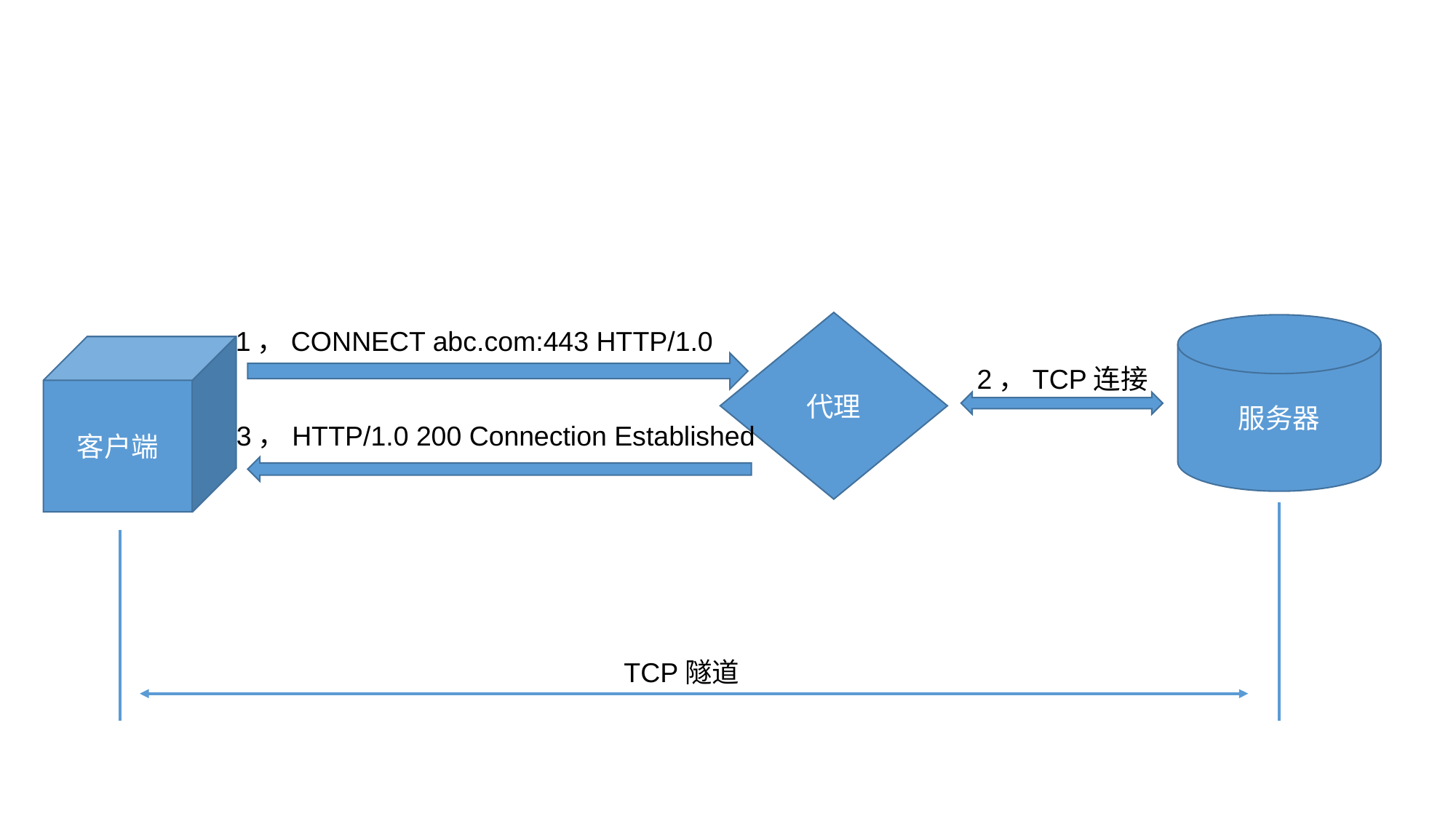

代理
服务器
1，CONNECT abc.com:443 HTTP/1.0
客户端

2，TCP连接

3，HTTP/1.0 200 Connection Established

TCP隧道